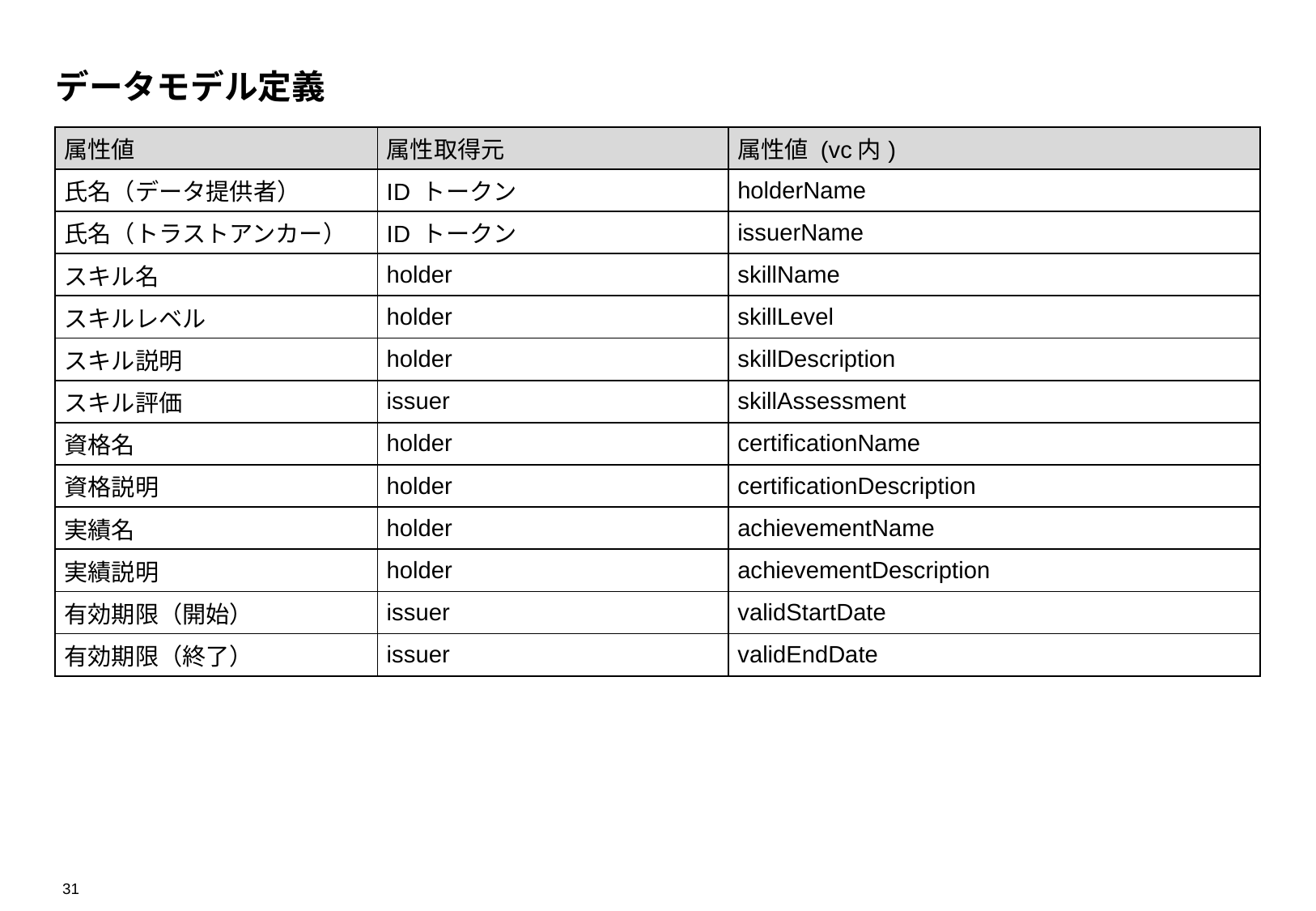

# データモデル定義
| 属性値 | 属性取得元 | 属性値 (vc内) |
| --- | --- | --- |
| 氏名（データ提供者） | ID トークン | holderName |
| 氏名（トラストアンカー） | ID トークン | issuerName |
| スキル名 | holder | skillName |
| スキルレベル | holder | skillLevel |
| スキル説明 | holder | skillDescription |
| スキル評価 | issuer | skillAssessment |
| 資格名 | holder | certificationName |
| 資格説明 | holder | certificationDescription |
| 実績名 | holder | achievementName |
| 実績説明 | holder | achievementDescription |
| 有効期限（開始） | issuer | validStartDate |
| 有効期限（終了） | issuer | validEndDate |
31